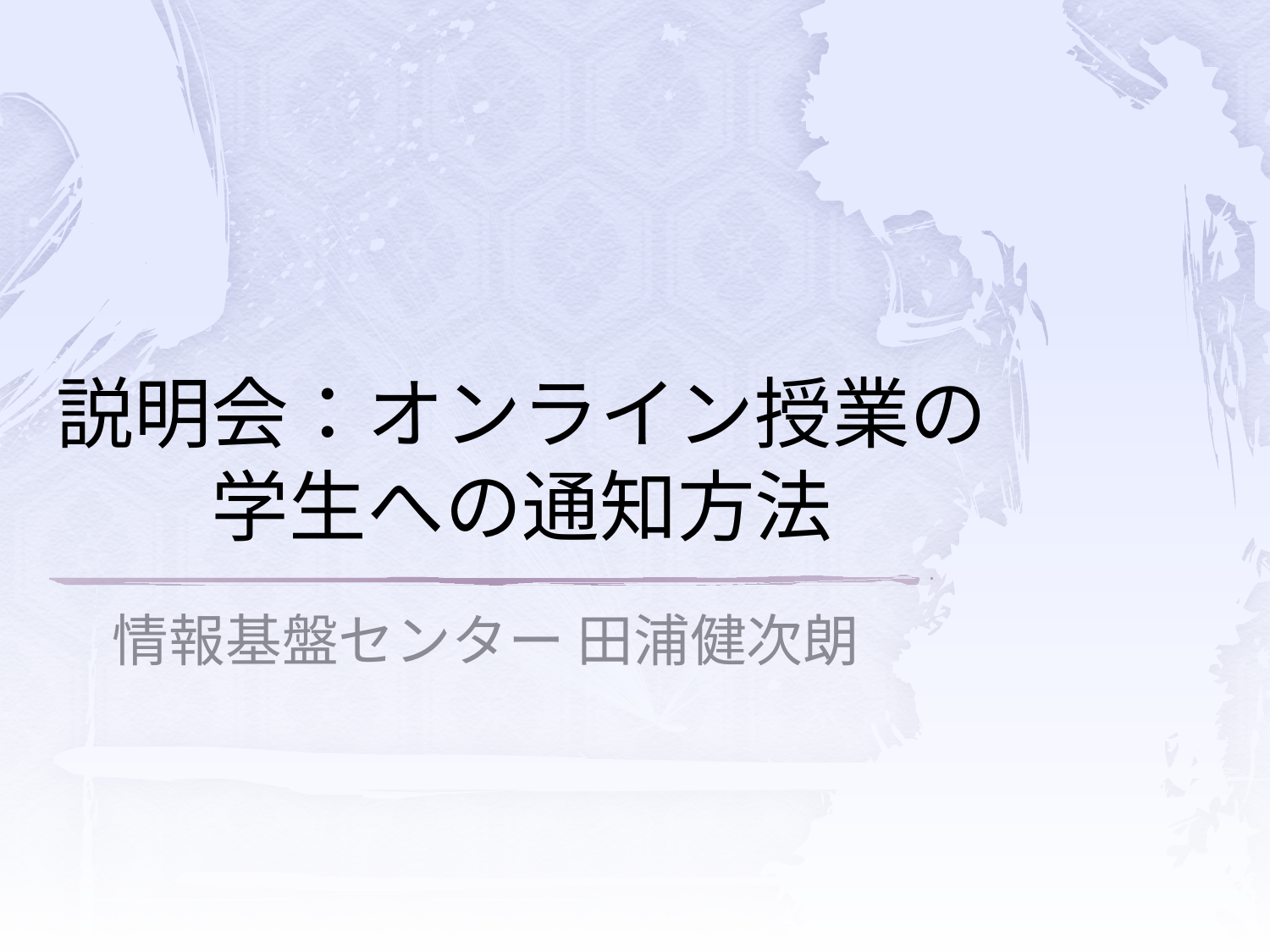

# 説明会：オンライン授業の学生への通知方法
情報基盤センター 田浦健次朗